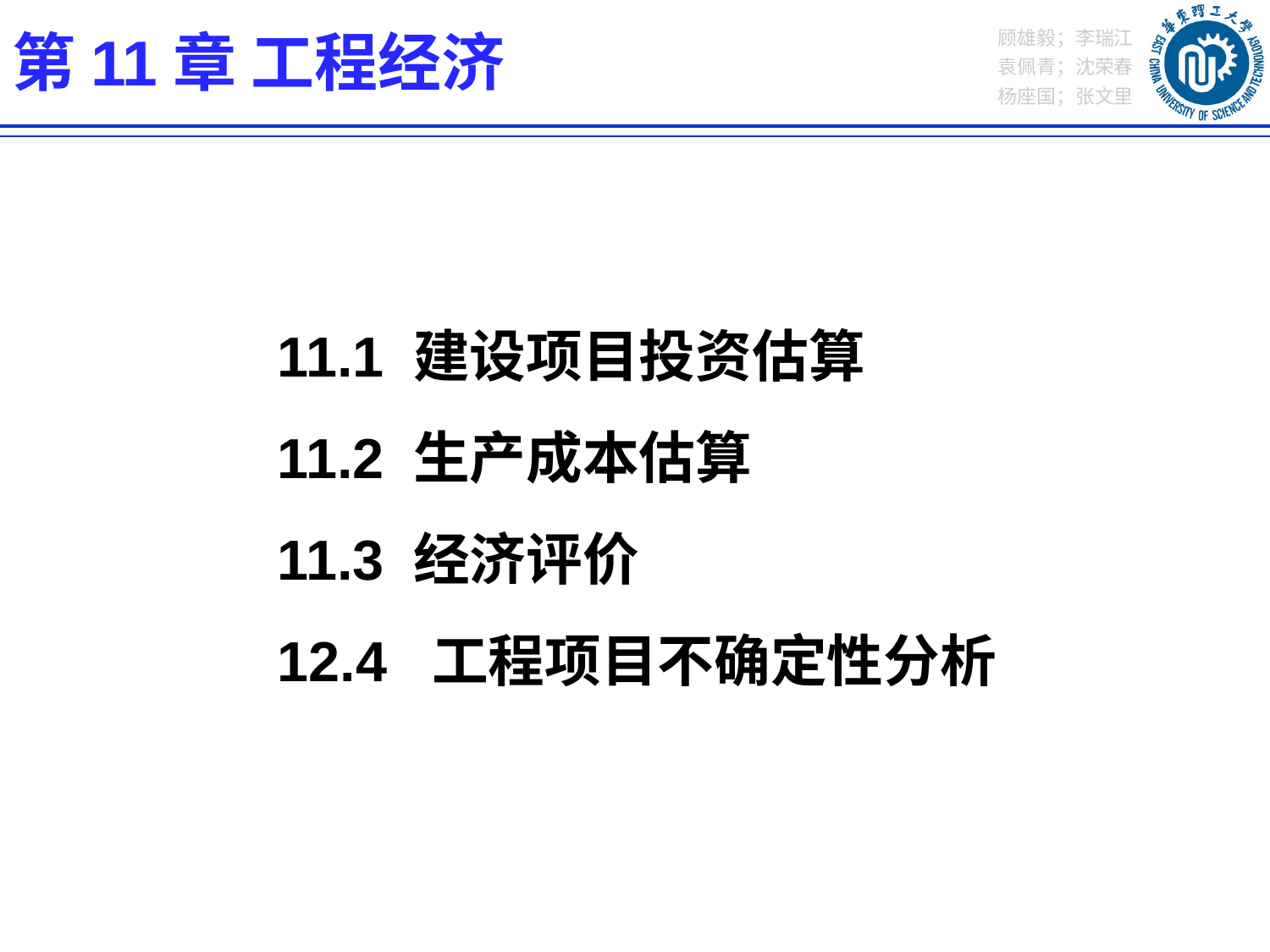

第11章 工程经济
11.1 建设项目投资估算
11.2 生产成本估算
11.3 经济评价
12.4  工程项目不确定性分析